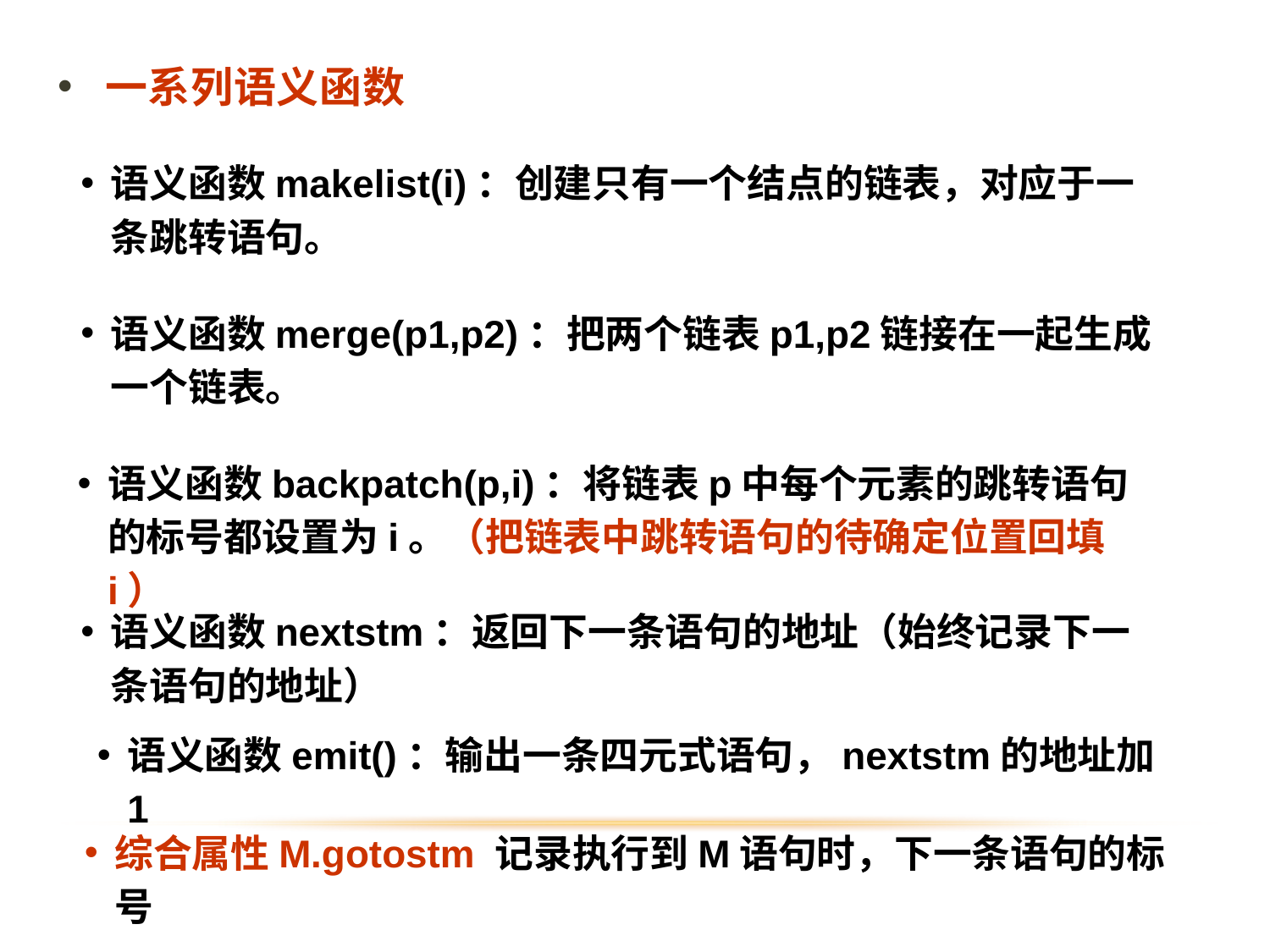

一系列语义函数
语义函数makelist(i)：创建只有一个结点的链表，对应于一条跳转语句。
语义函数merge(p1,p2)：把两个链表p1,p2链接在一起生成一个链表。
语义函数backpatch(p,i)：将链表p中每个元素的跳转语句的标号都设置为i。（把链表中跳转语句的待确定位置回填i）
语义函数nextstm：返回下一条语句的地址（始终记录下一条语句的地址）
语义函数emit()：输出一条四元式语句，nextstm的地址加1
综合属性M.gotostm 记录执行到M语句时，下一条语句的标号